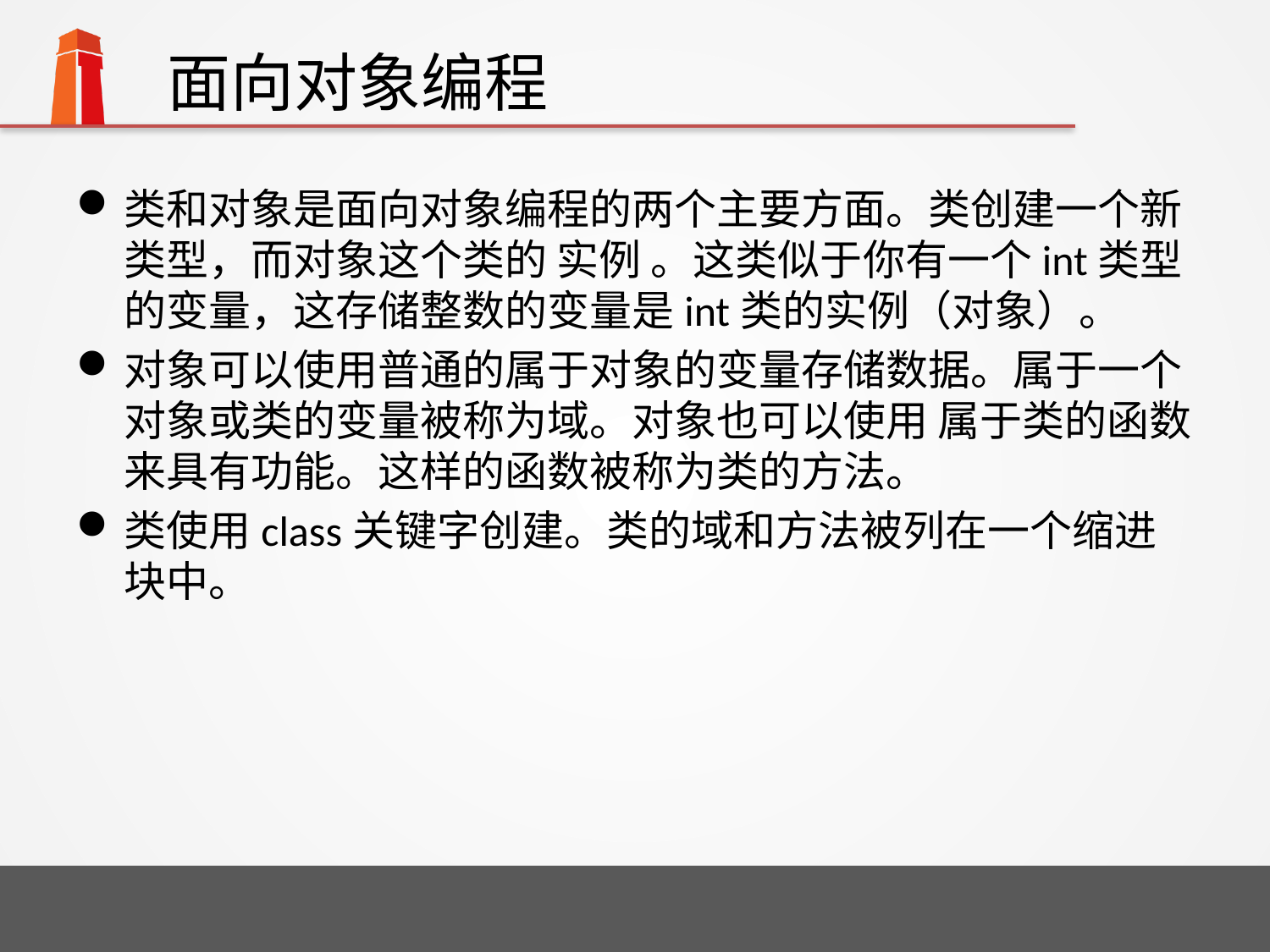

# 面向对象编程
类和对象是面向对象编程的两个主要方面。类创建一个新类型，而对象这个类的 实例 。这类似于你有一个int类型的变量，这存储整数的变量是int类的实例（对象）。
对象可以使用普通的属于对象的变量存储数据。属于一个对象或类的变量被称为域。对象也可以使用 属于类的函数来具有功能。这样的函数被称为类的方法。
类使用class关键字创建。类的域和方法被列在一个缩进块中。